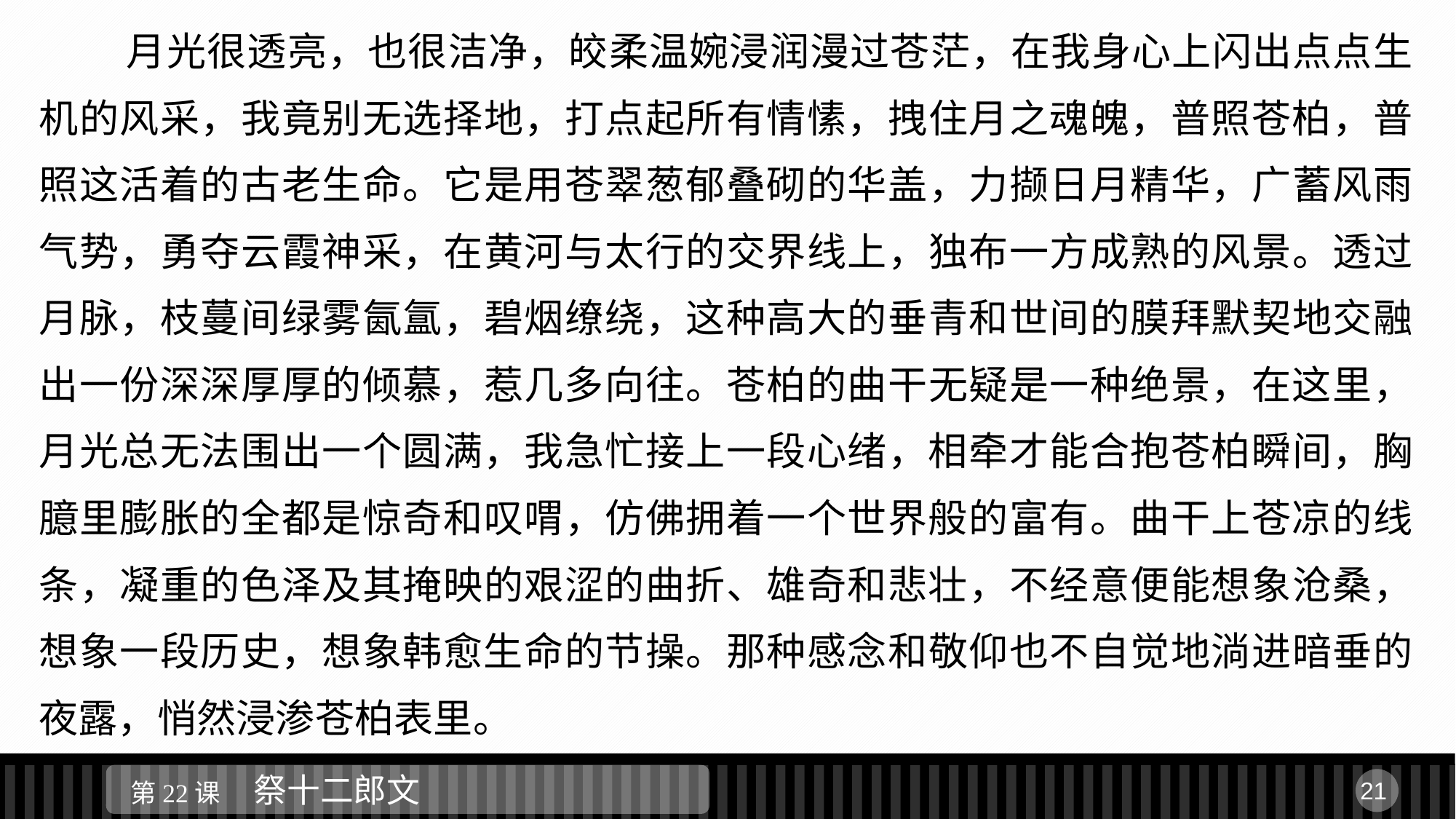

月光很透亮，也很洁净，皎柔温婉浸润漫过苍茫，在我身心上闪出点点生机的风采，我竟别无选择地，打点起所有情愫，拽住月之魂魄，普照苍柏，普照这活着的古老生命。它是用苍翠葱郁叠砌的华盖，力撷日月精华，广蓄风雨气势，勇夺云霞神采，在黄河与太行的交界线上，独布一方成熟的风景。透过月脉，枝蔓间绿雾氤氲，碧烟缭绕，这种高大的垂青和世间的膜拜默契地交融出一份深深厚厚的倾慕，惹几多向往。苍柏的曲干无疑是一种绝景，在这里，月光总无法围出一个圆满，我急忙接上一段心绪，相牵才能合抱苍柏瞬间，胸臆里膨胀的全都是惊奇和叹喟，仿佛拥着一个世界般的富有。曲干上苍凉的线条，凝重的色泽及其掩映的艰涩的曲折、雄奇和悲壮，不经意便能想象沧桑，想象一段历史，想象韩愈生命的节操。那种感念和敬仰也不自觉地淌进暗垂的夜露，悄然浸渗苍柏表里。